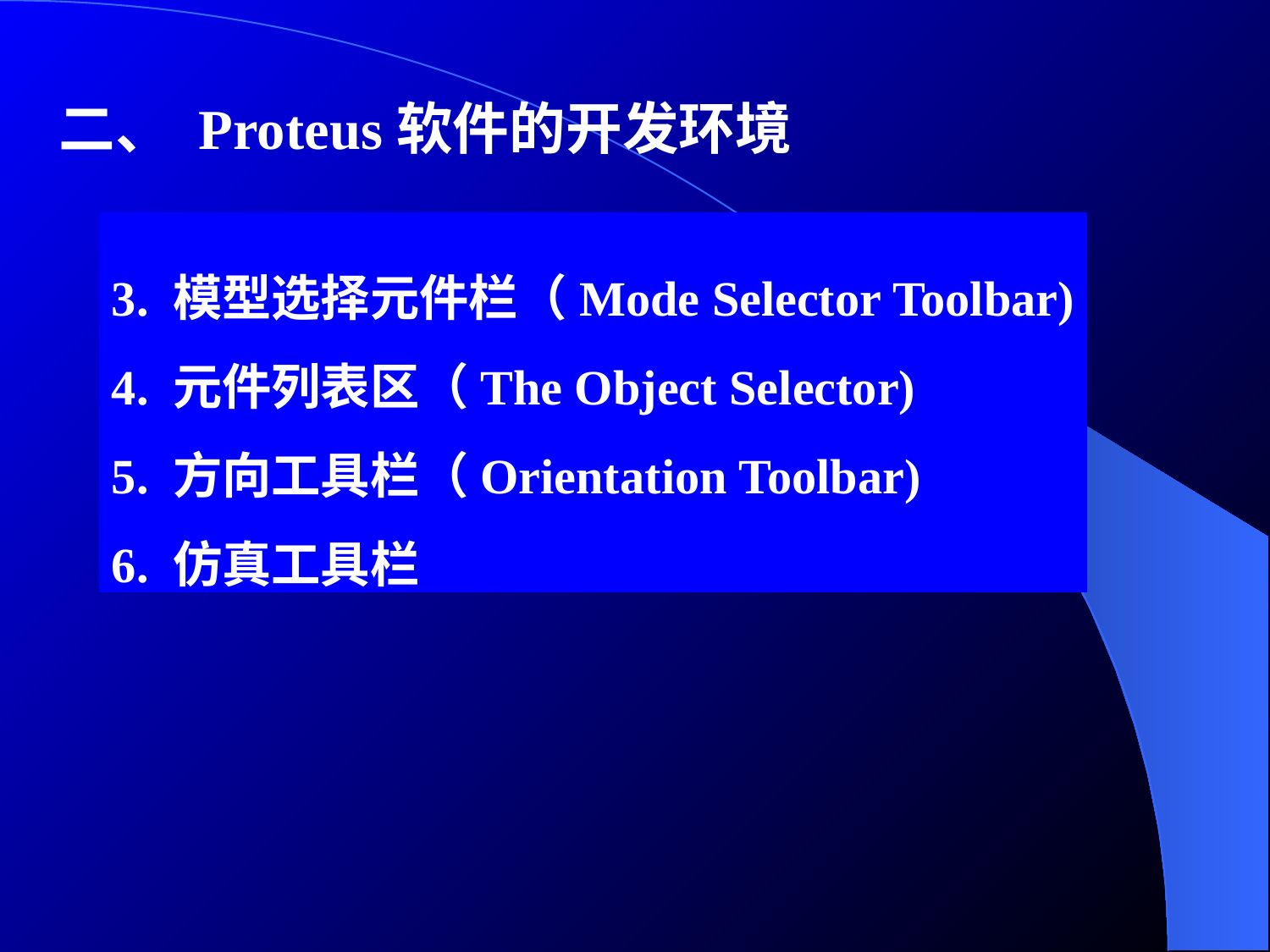

二、 Proteus软件的开发环境
3. 模型选择元件栏（Mode Selector Toolbar)
4. 元件列表区（The Object Selector)
5. 方向工具栏（Orientation Toolbar)
6. 仿真工具栏